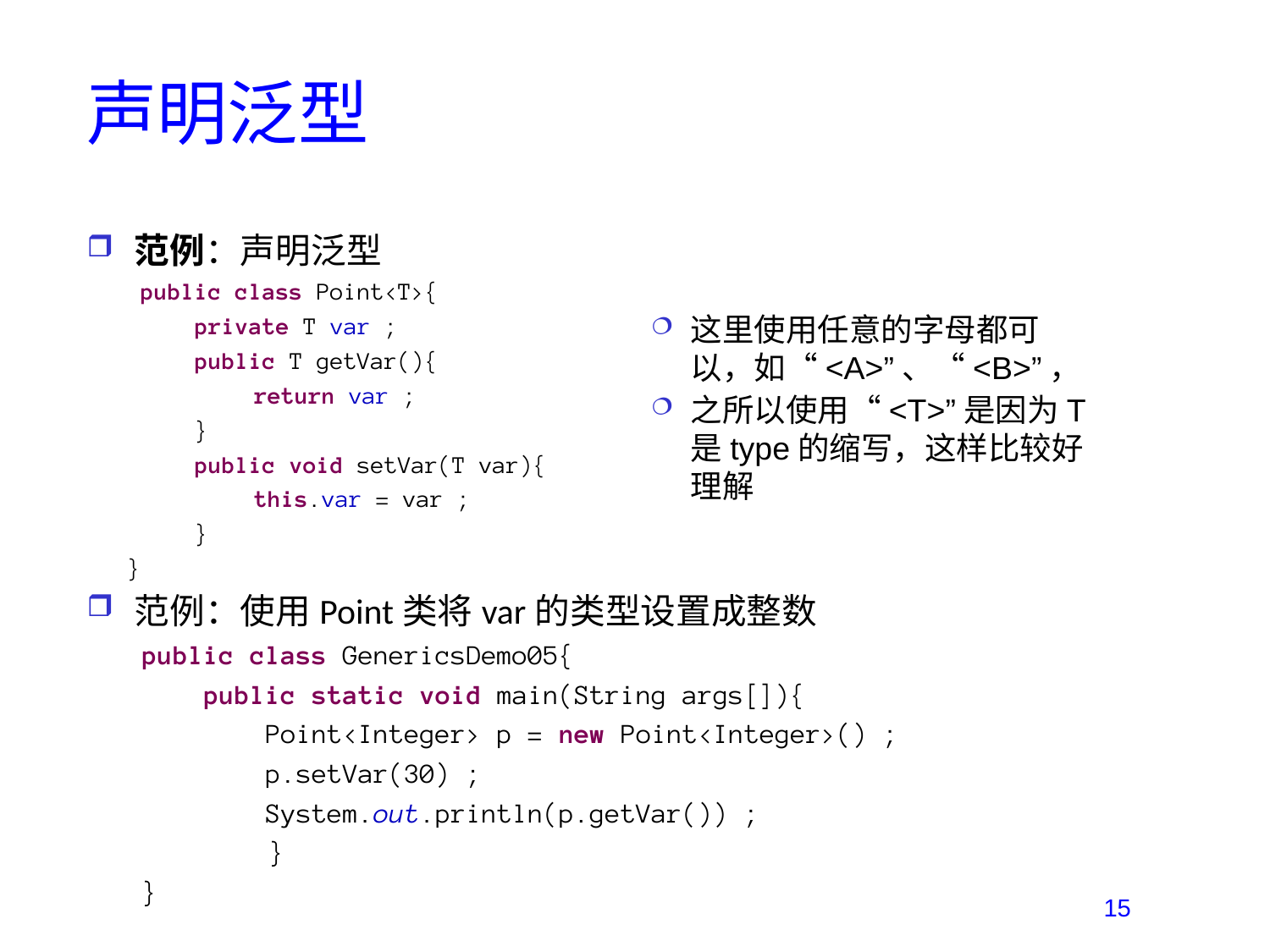

# 声明泛型
范例：声明泛型
    public class Point<T>{
        private T var ;
        public T getVar(){
	   return var ;
        }
        public void setVar(T var){
	   this.var = var ;
        }
   }
范例：使用Point类将var的类型设置成整数
public class GenericsDemo05{
    public static void main(String args[]){
        Point<Integer> p = new Point<Integer>() ;
        p.setVar(30) ;
        System.out.println(p.getVar()) ;
	}
}

这里使用任意的字母都可以，如“<A>”、“<B>”，
之所以使用“<T>”是因为T是type的缩写，这样比较好理解
15